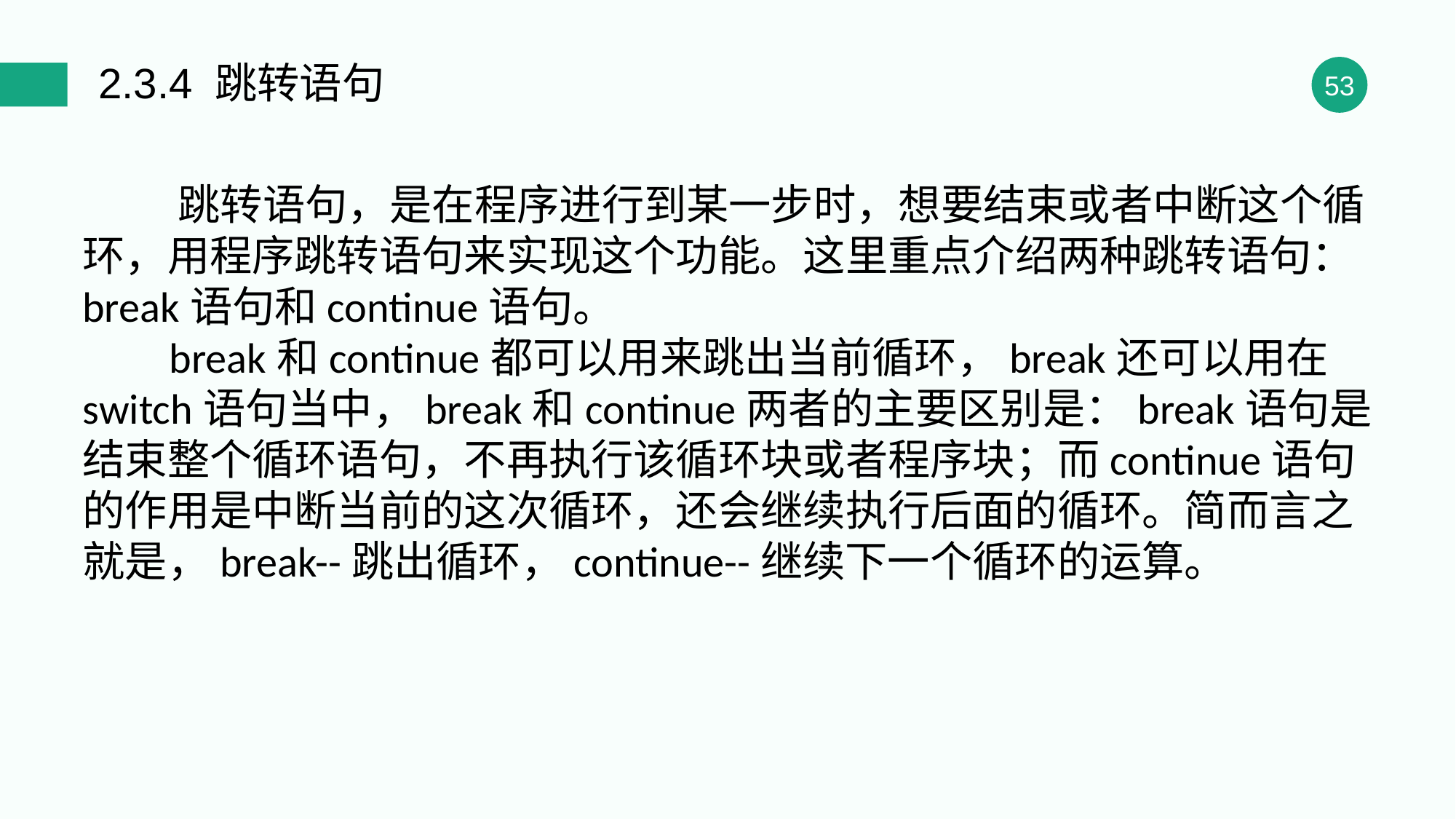

2.3.4 跳转语句
         跳转语句，是在程序进行到某一步时，想要结束或者中断这个循环，用程序跳转语句来实现这个功能。这里重点介绍两种跳转语句：break语句和continue语句。
         break和continue都可以用来跳出当前循环，break还可以用在switch语句当中，break和continue两者的主要区别是：break语句是结束整个循环语句，不再执行该循环块或者程序块；而continue语句的作用是中断当前的这次循环，还会继续执行后面的循环。简而言之就是，break--跳出循环，continue--继续下一个循环的运算。